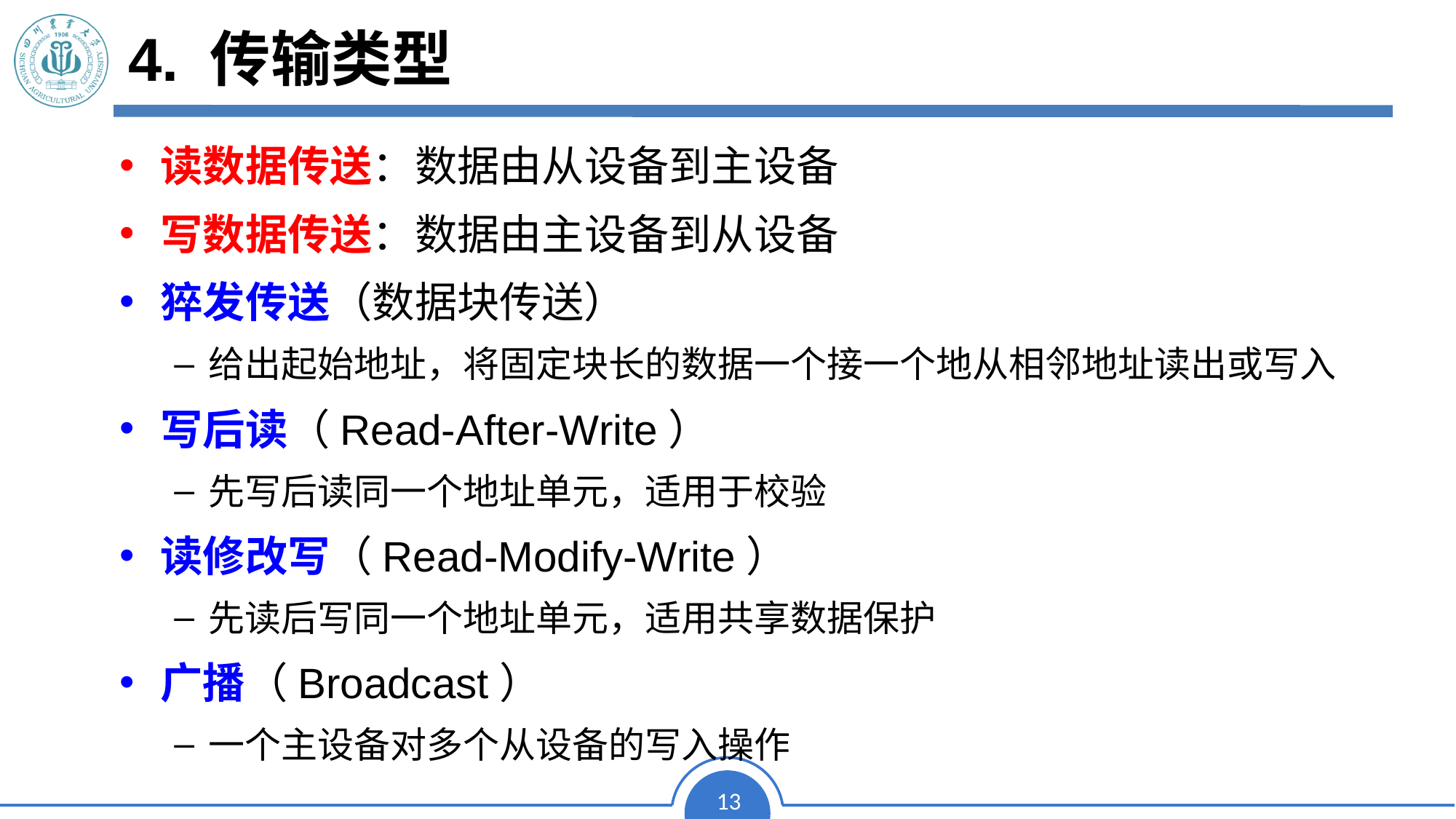

# 4. 传输类型
4. 传输类型
读数据传送：数据由从设备到主设备
写数据传送：数据由主设备到从设备
猝发传送（数据块传送）
给出起始地址，将固定块长的数据一个接一个地从相邻地址读出或写入
写后读（Read-After-Write）
先写后读同一个地址单元，适用于校验
读修改写（Read-Modify-Write）
先读后写同一个地址单元，适用共享数据保护
广播（Broadcast）
一个主设备对多个从设备的写入操作